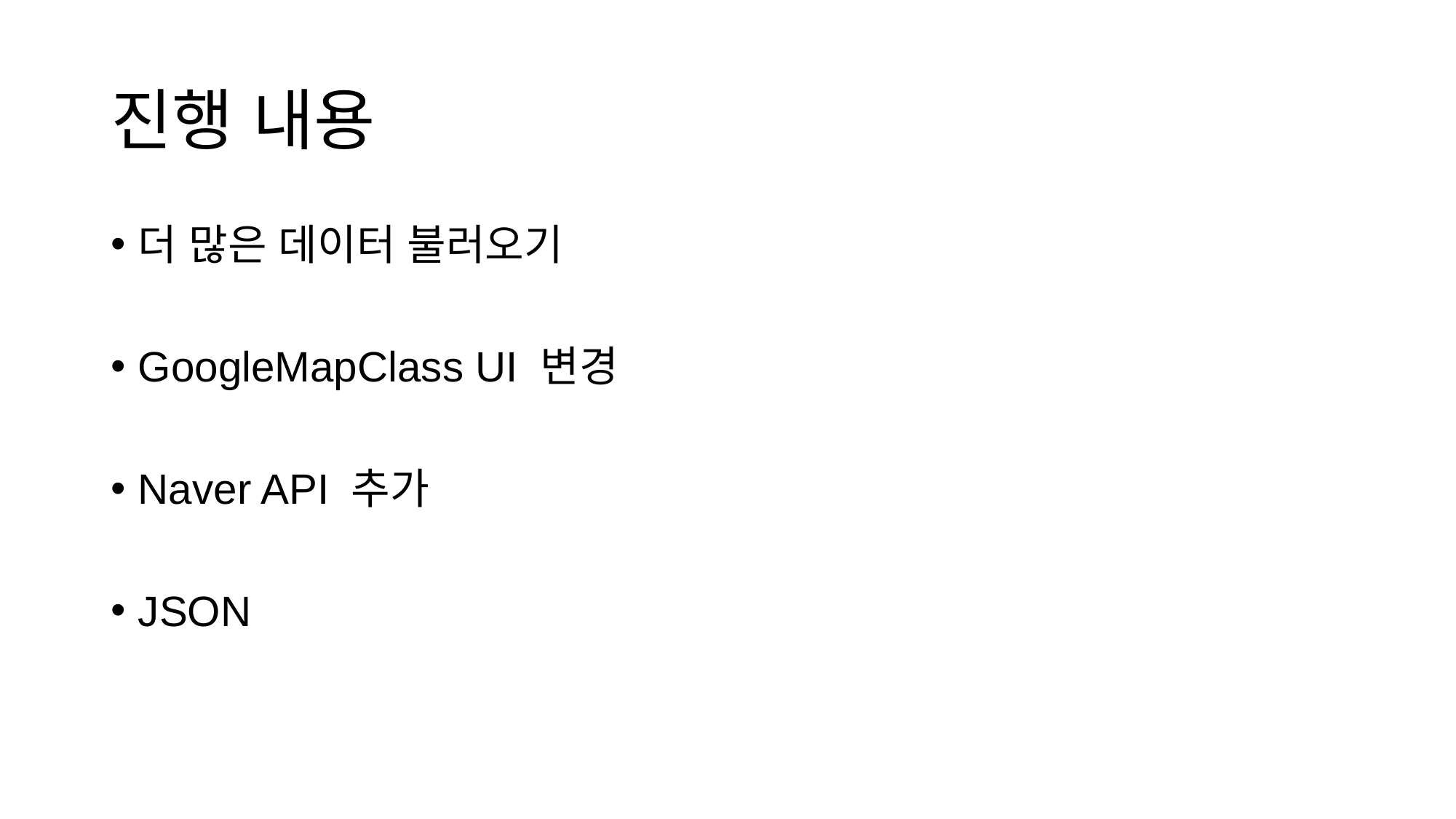

# 진행 내용
더 많은 데이터 불러오기

GoogleMapClass UI 변경

Naver API 추가

JSON